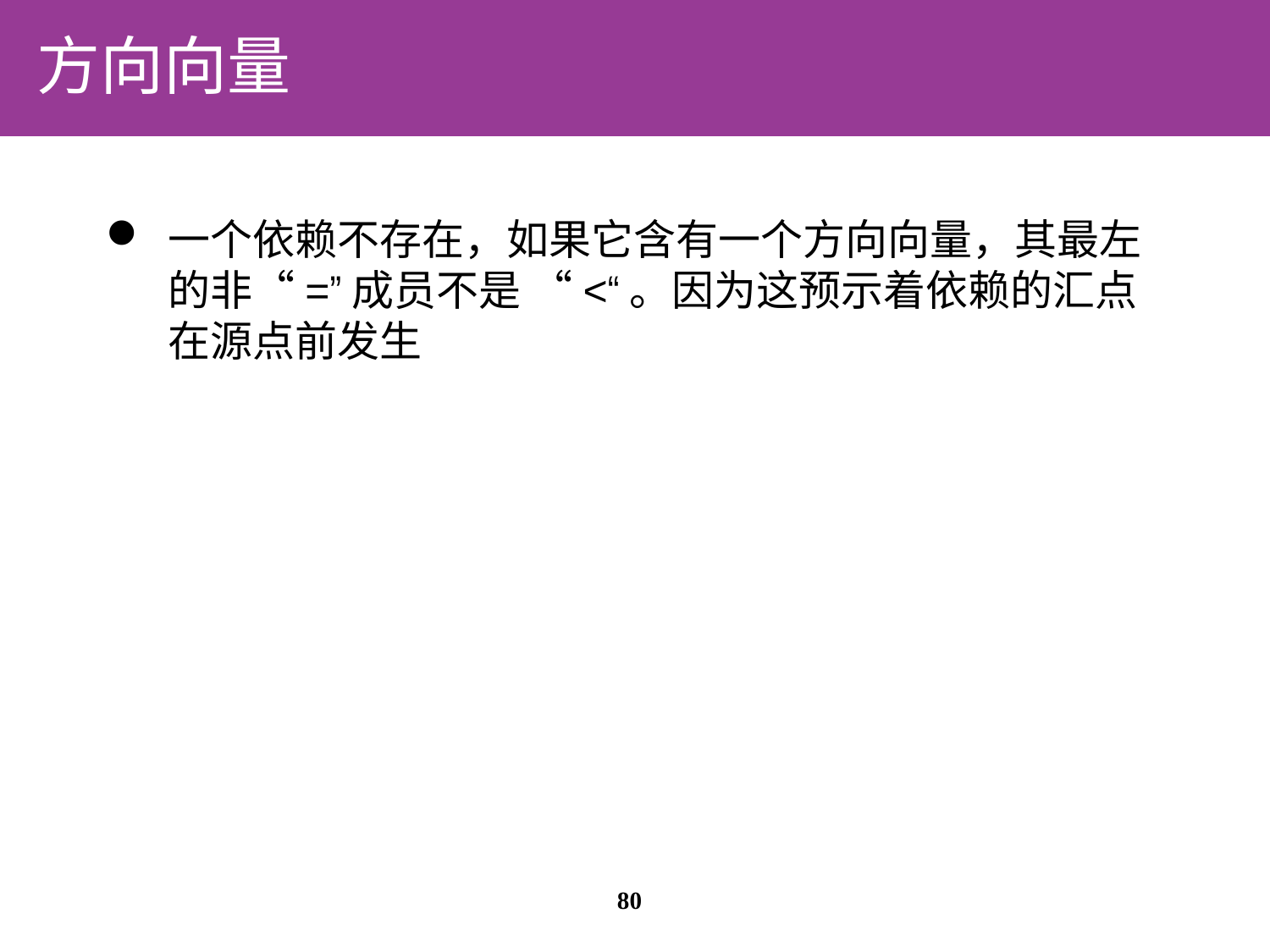

# 方向向量
一个依赖不存在，如果它含有一个方向向量，其最左的非“=”成员不是 “<“。因为这预示着依赖的汇点在源点前发生
80